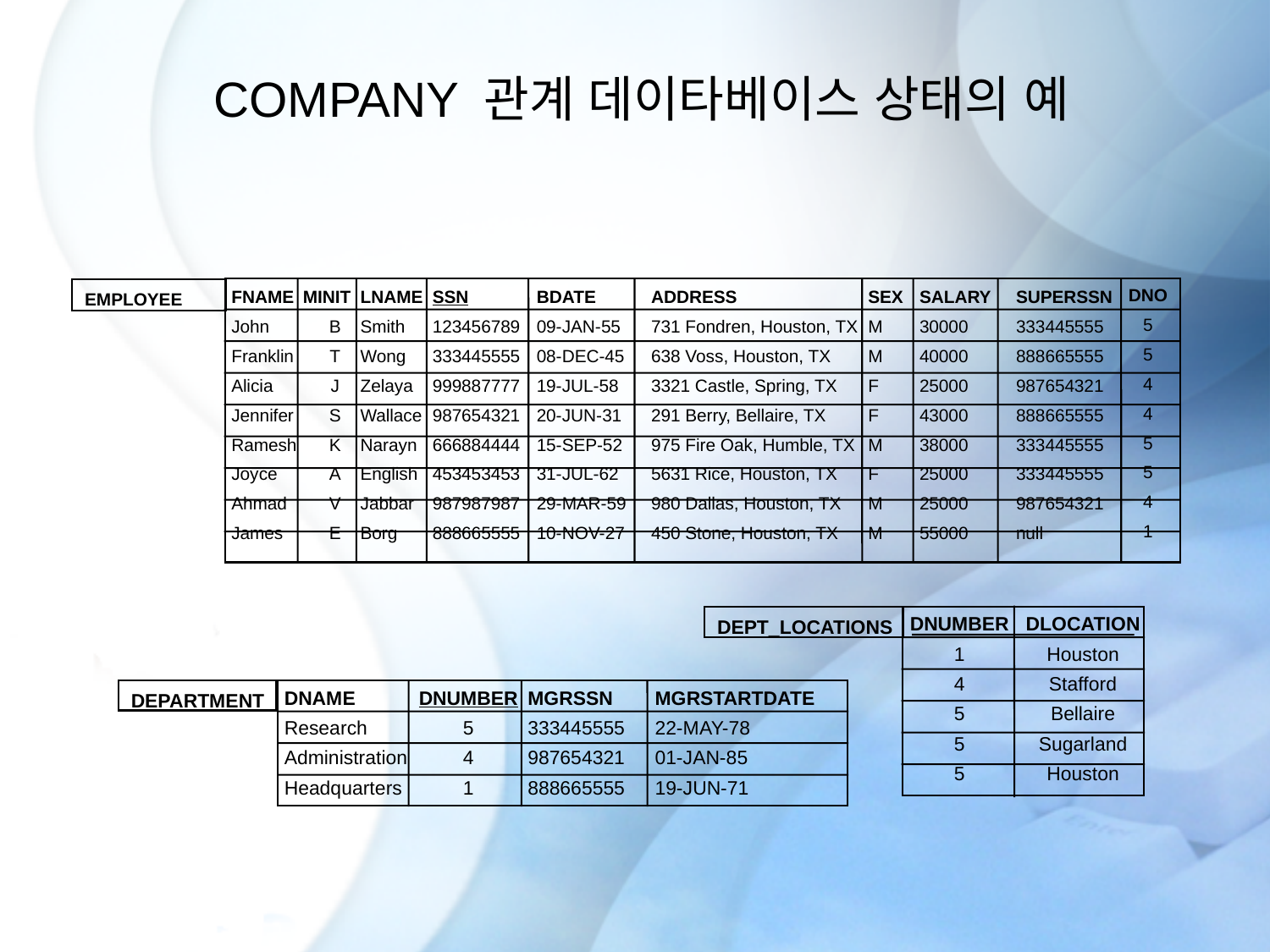

COMPANY 관계 데이타베이스 상태의 예

EMPLOYEE
DNO
5
5
4
4
5
5
4
1
FNAME
John
Franklin
Alicia
Jennifer
Ramesh
Joyce
Ahmad
James
MINIT
B
T
J
S
K
A
V
E
LNAME
Smith
Wong
Zelaya
Wallace
Narayn
English
Jabbar
Borg
SSN
123456789
333445555
999887777
987654321
666884444
453453453
987987987
888665555
BDATE
09-JAN-55
08-DEC-45
19-JUL-58
20-JUN-31
15-SEP-52
31-JUL-62
29-MAR-59
10-NOV-27
ADDRESS
731 Fondren, Houston, TX
638 Voss, Houston, TX
3321 Castle, Spring, TX
291 Berry, Bellaire, TX
975 Fire Oak, Humble, TX
5631 Rice, Houston, TX
980 Dallas, Houston, TX
450 Stone, Houston, TX
SEX
M
M
F
F
M
F
M
M
SALARY
30000
40000
25000
43000
38000
25000
25000
55000
SUPERSSN
333445555
888665555
987654321
888665555
333445555
333445555
987654321
null

DEPT_LOCATIONS
DNUMBER
1
4
5
5
5
DLOCATION
Houston
Stafford
Bellaire
Sugarland
Houston

DEPARTMENT

DNAME
Research
Administration
Headquarters
DNUMBER
5
4
1
MGRSSN
333445555
987654321
888665555
MGRSTARTDATE
22-MAY-78
01-JAN-85
19-JUN-71